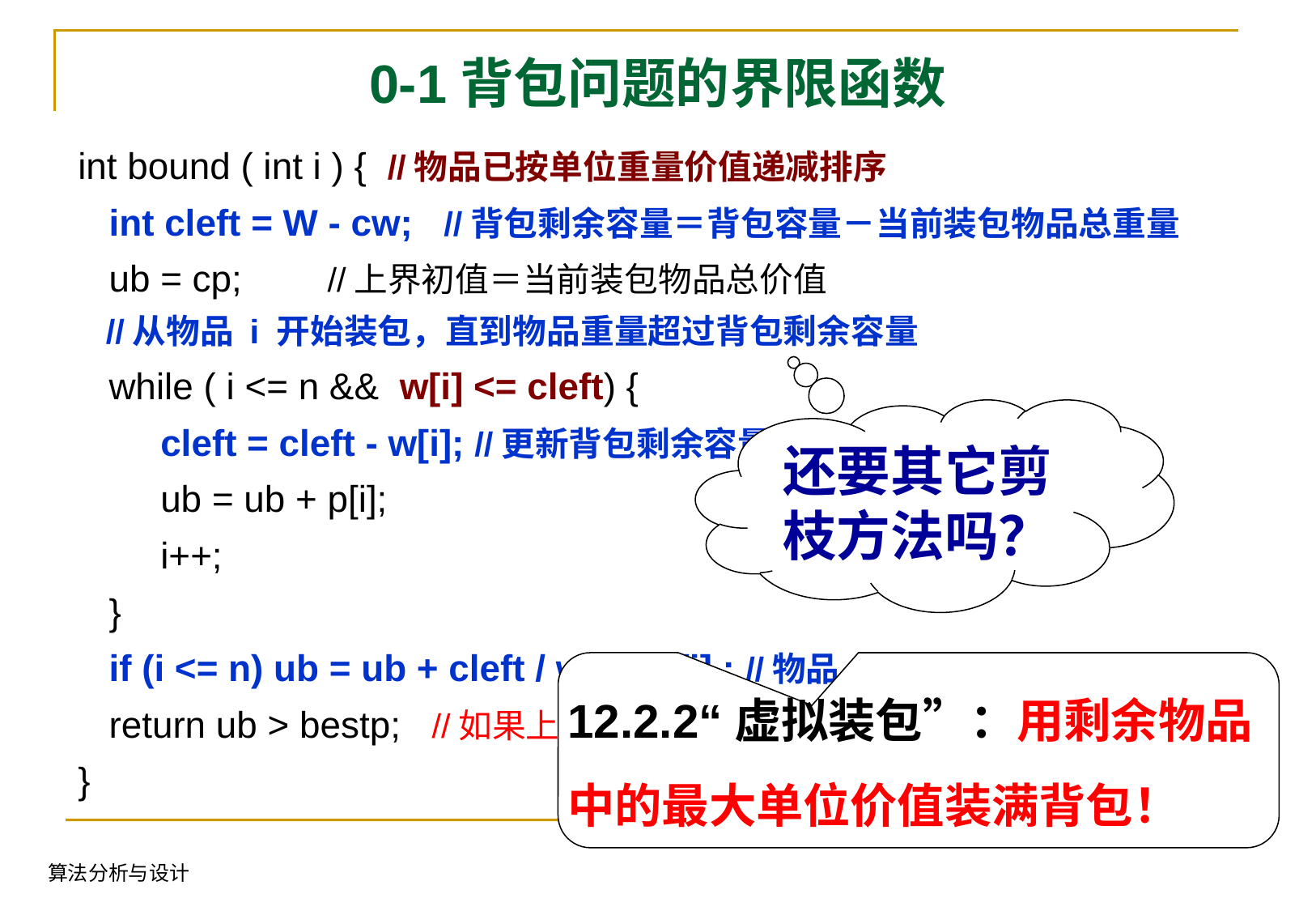

0-1背包问题的界限函数
int bound ( int i ) {  //物品已按单位重量价值递减排序
   int cleft = W - cw;   //背包剩余容量＝背包容量－当前装包物品总重量
   ub = cp;	        //上界初值＝当前装包物品总价值
   //从物品 i 开始装包，直到物品重量超过背包剩余容量
   while ( i <= n &&  w[i] <= cleft) {
        cleft = cleft - w[i]; //更新背包剩余容量
        ub = ub + p[i];
        i++;
   }
   if (i <= n) ub = ub + cleft / w[i] * p[i] ; //物品 i 超重，部分装包
   return ub > bestp;   //如果上界>当前最大总价值，则可以继续搜索
}
还要其它剪枝方法吗？
12.2.2“虚拟装包”：用剩余物品中的最大单位价值装满背包！
算法分析与设计